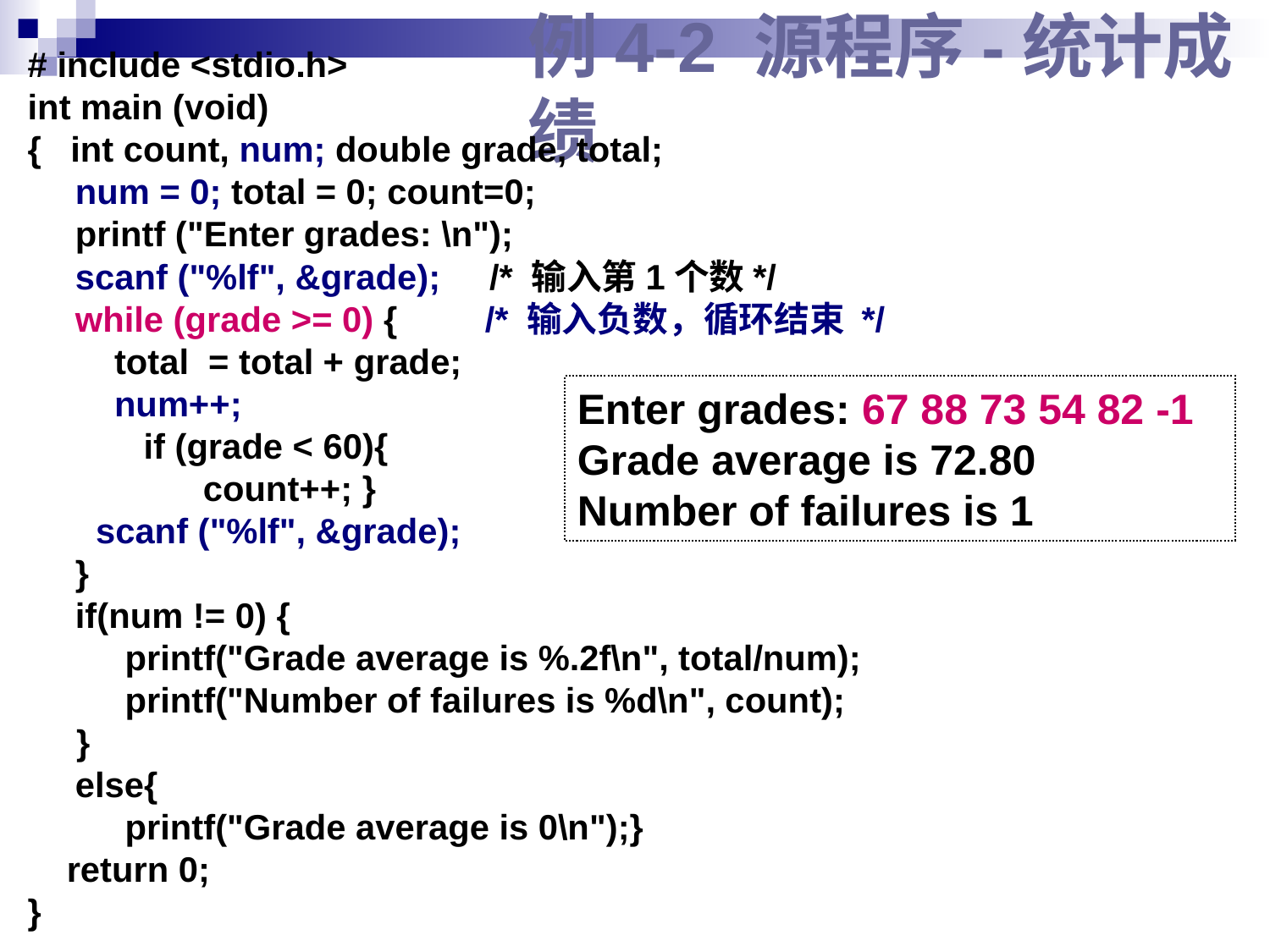

# 例4-2 源程序-统计成绩
# include <stdio.h>
int main (void)
{   int count, num; double grade, total;
	num = 0; total = 0; count=0;
	printf ("Enter grades: \n");
	scanf ("%lf", &grade);     /* 输入第1个数*/
while (grade >= 0) {         /* 输入负数，循环结束 */
	    total  = total + grade;
	    num++;
	       if (grade < 60){
                  count++; }
       scanf ("%lf", &grade);
	}
	if(num != 0) {
          printf("Grade average is %.2f\n", total/num);
          printf("Number of failures is %d\n", count);
     }
	else{
          printf("Grade average is 0\n");}
    return 0;
}
Enter grades: 67 88 73 54 82 -1
Grade average is 72.80
Number of failures is 1